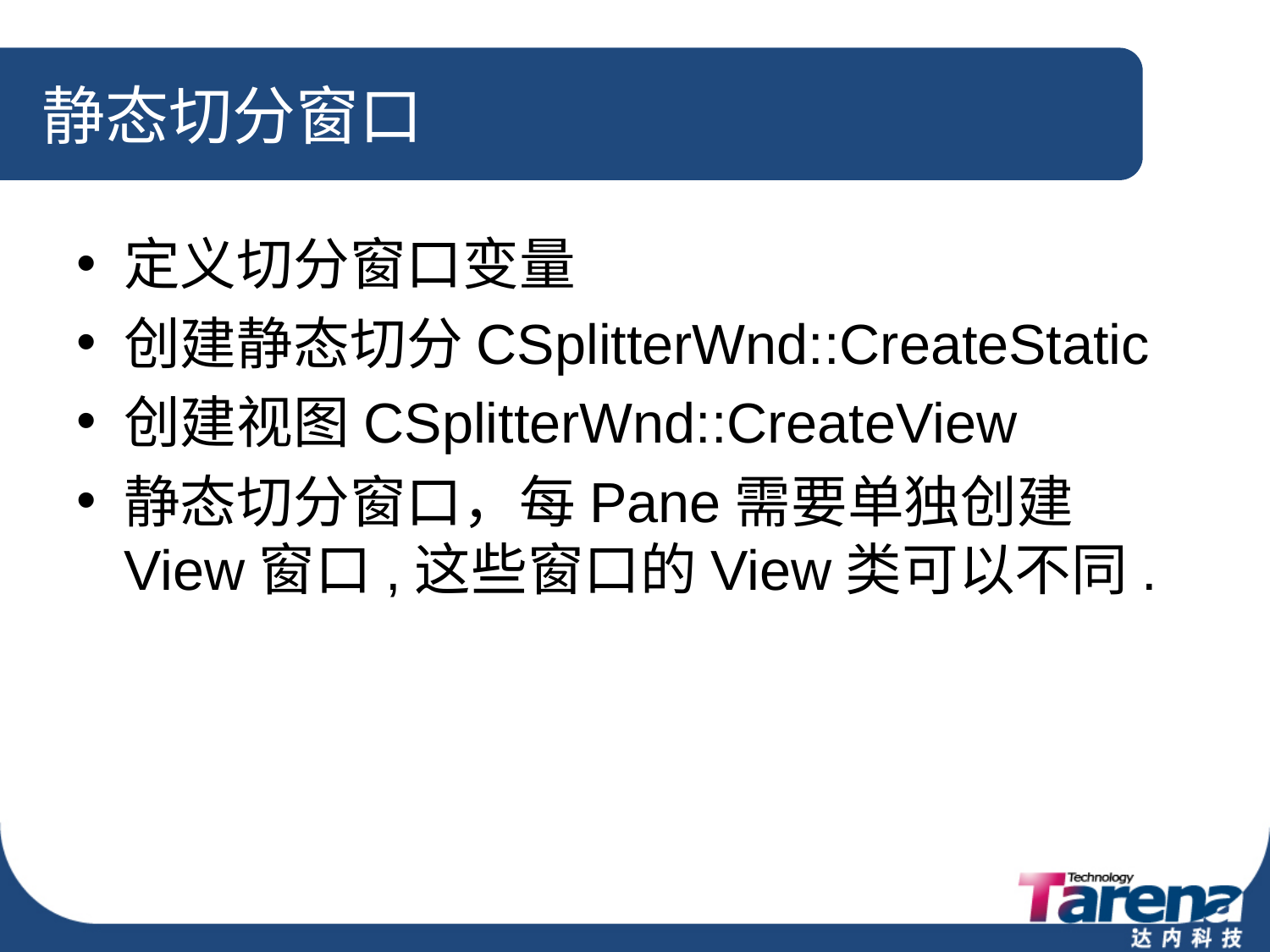

# 静态切分窗口
定义切分窗口变量
创建静态切分CSplitterWnd::CreateStatic
创建视图CSplitterWnd::CreateView
静态切分窗口，每Pane需要单独创建View窗口,这些窗口的View类可以不同.